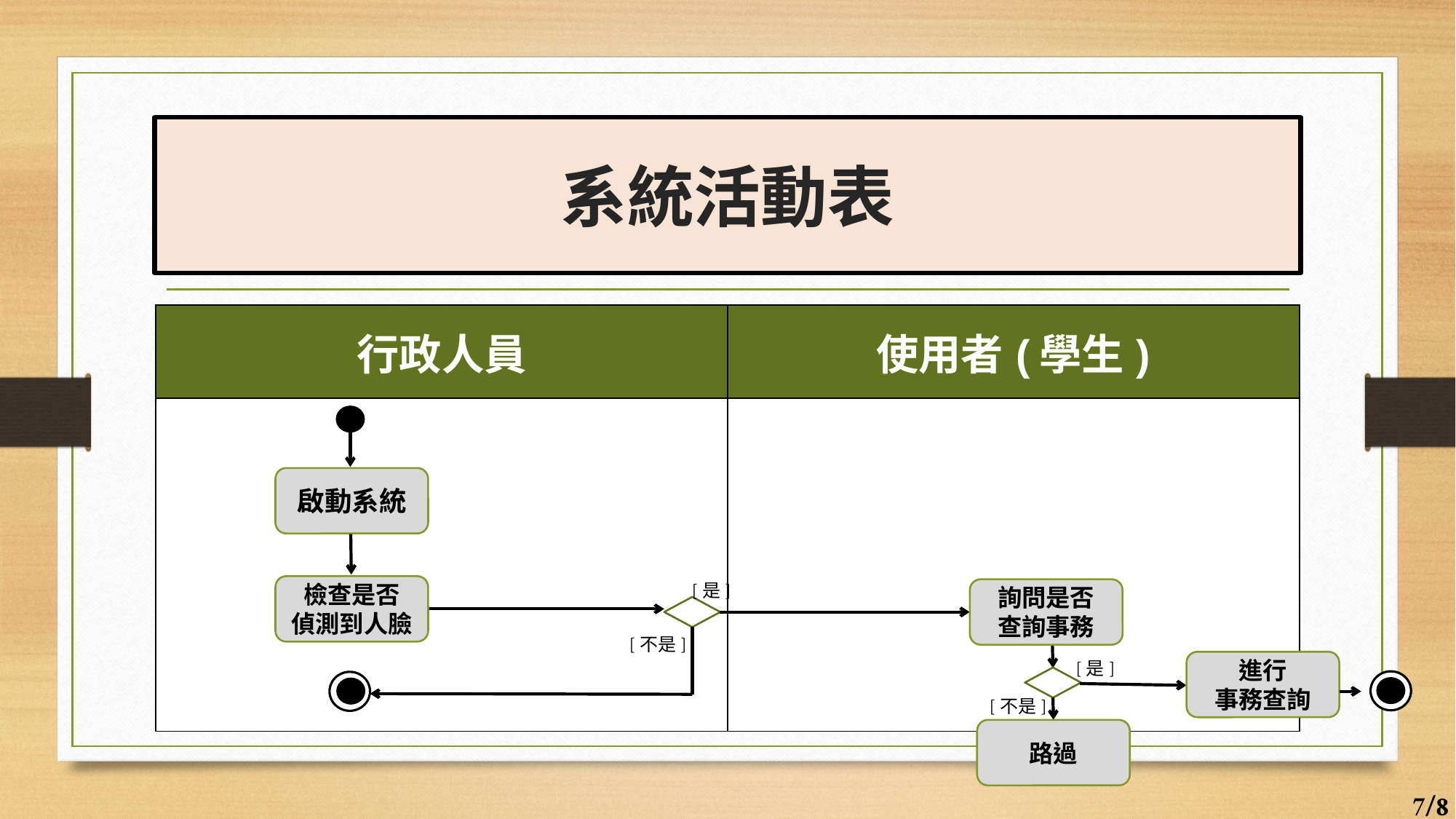

# 系統活動表
| 行政人員 | 使用者(學生) |
| --- | --- |
|  |  |

啟動系統
[是]
檢查是否
偵測到人臉
詢問是否
查詢事務

[不是]
[是]
進行
事務查詢

[不是]
路過
7/8